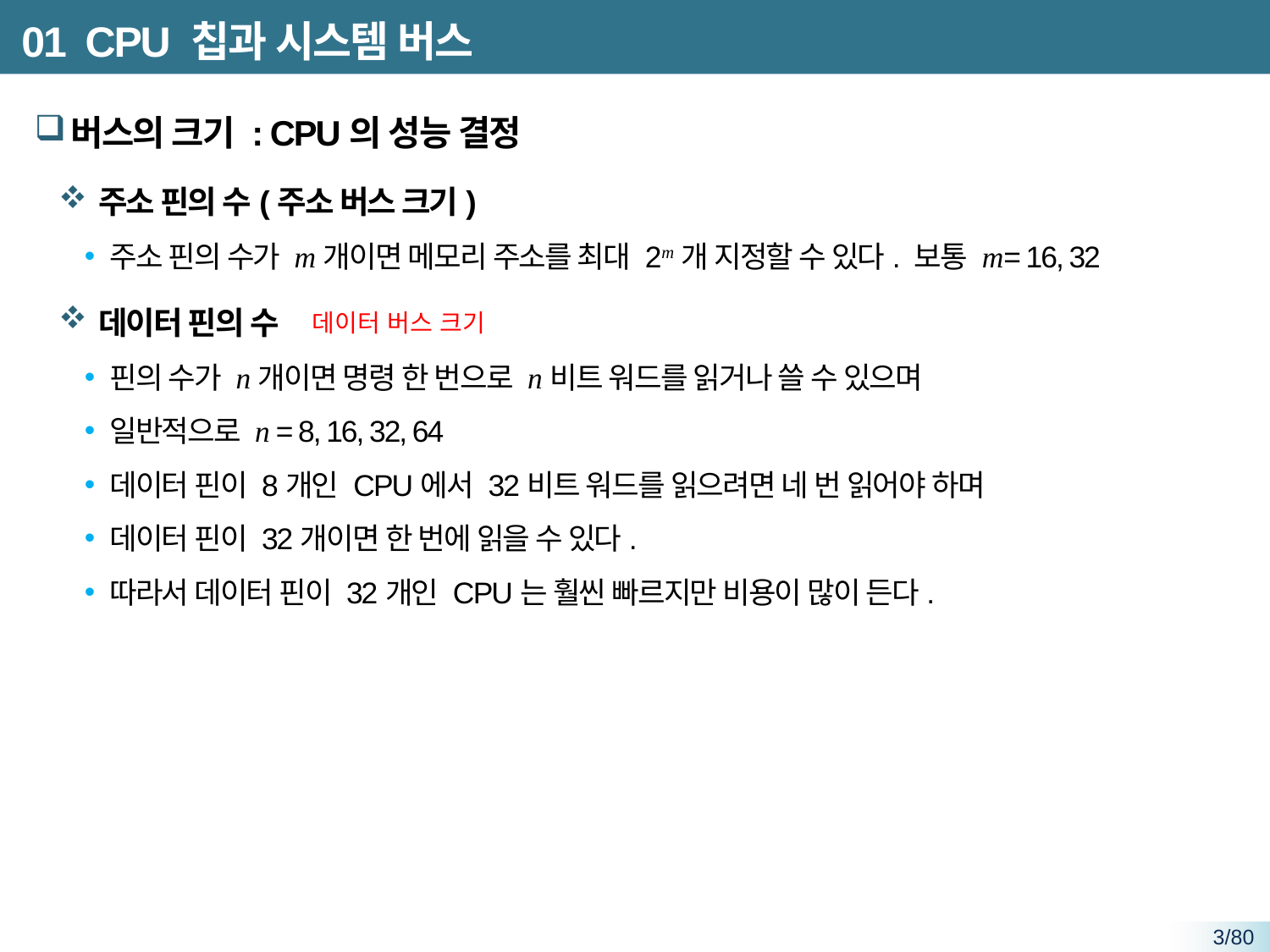

# 01  CPU 칩과 시스템 버스
버스의 크기 : CPU의 성능 결정
주소 핀의 수(주소 버스 크기)
주소 핀의 수가 m개이면 메모리 주소를 최대 2m개 지정할 수 있다. 보통 m= 16, 32
데이터 핀의 수
핀의 수가 n개이면 명령 한 번으로 n비트 워드를 읽거나 쓸 수 있으며
일반적으로 n = 8, 16, 32, 64
데이터 핀이 8개인 CPU에서 32비트 워드를 읽으려면 네 번 읽어야 하며
데이터 핀이 32개이면 한 번에 읽을 수 있다.
따라서 데이터 핀이 32개인 CPU는 훨씬 빠르지만 비용이 많이 든다.

데이터 버스 크기